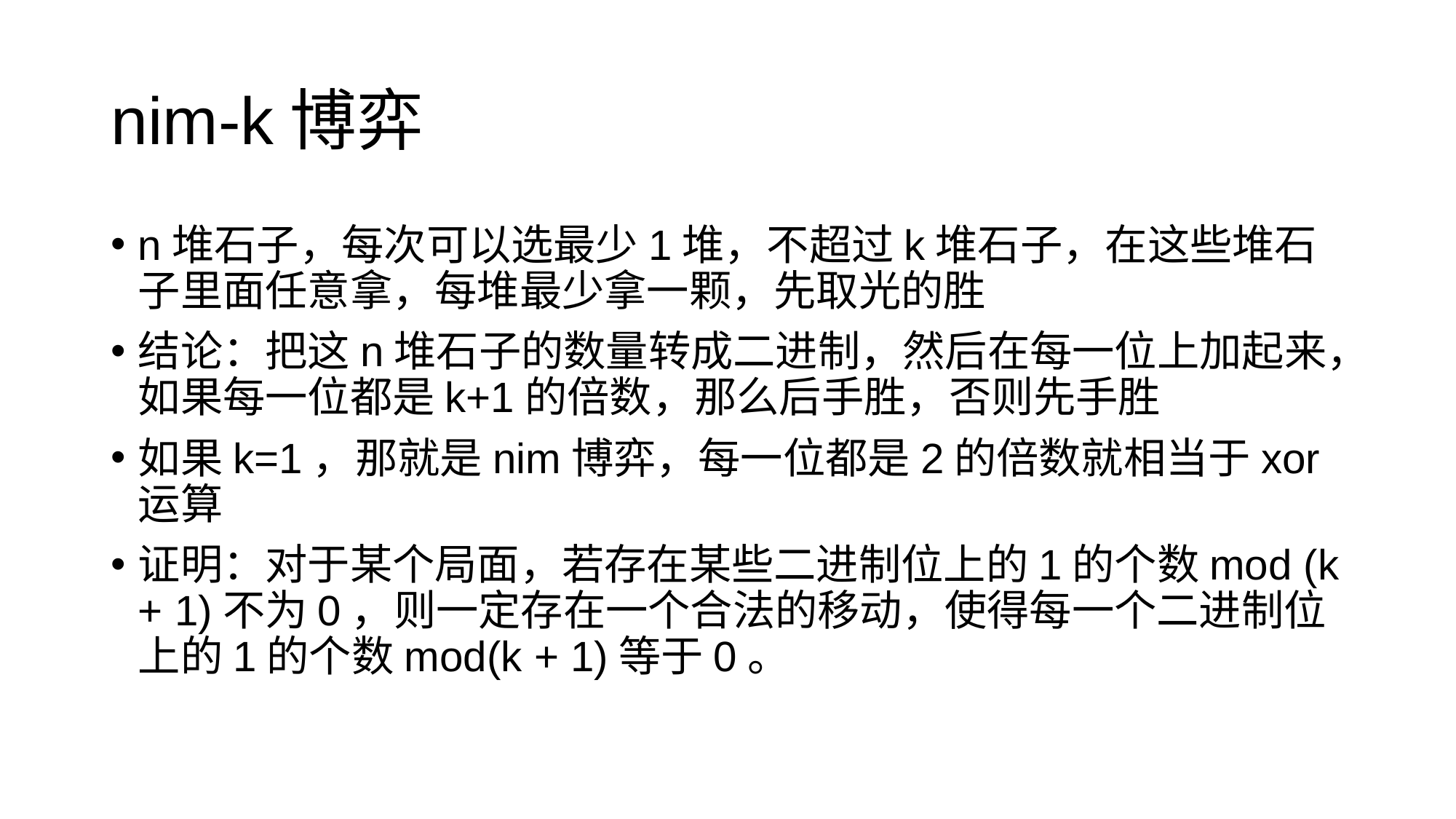

# nim-k博弈
n堆石子，每次可以选最少1堆，不超过k堆石子，在这些堆石子里面任意拿，每堆最少拿一颗，先取光的胜
结论：把这n堆石子的数量转成二进制，然后在每一位上加起来，如果每一位都是k+1的倍数，那么后手胜，否则先手胜
如果k=1，那就是nim博弈，每一位都是2的倍数就相当于xor运算
证明：对于某个局面，若存在某些二进制位上的1的个数mod (k + 1)不为0，则一定存在一个合法的移动，使得每一个二进制位上的1的个数mod(k + 1)等于0。